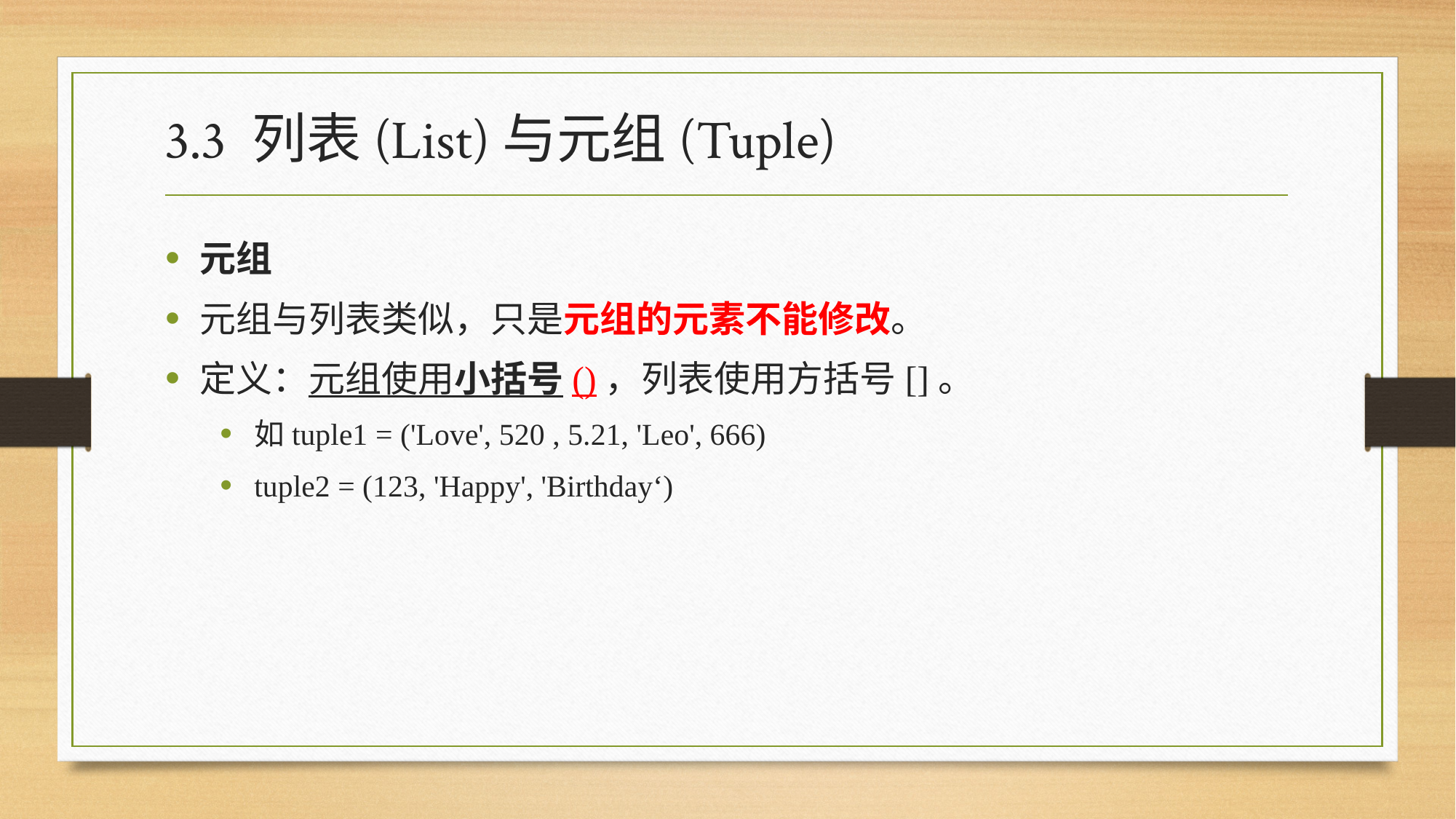

# 3.3 列表(List)与元组(Tuple)
元组
元组与列表类似，只是元组的元素不能修改。
定义：元组使用小括号()，列表使用方括号[]。
如tuple1 = ('Love', 520 , 5.21, 'Leo', 666)
tuple2 = (123, 'Happy', 'Birthday‘)